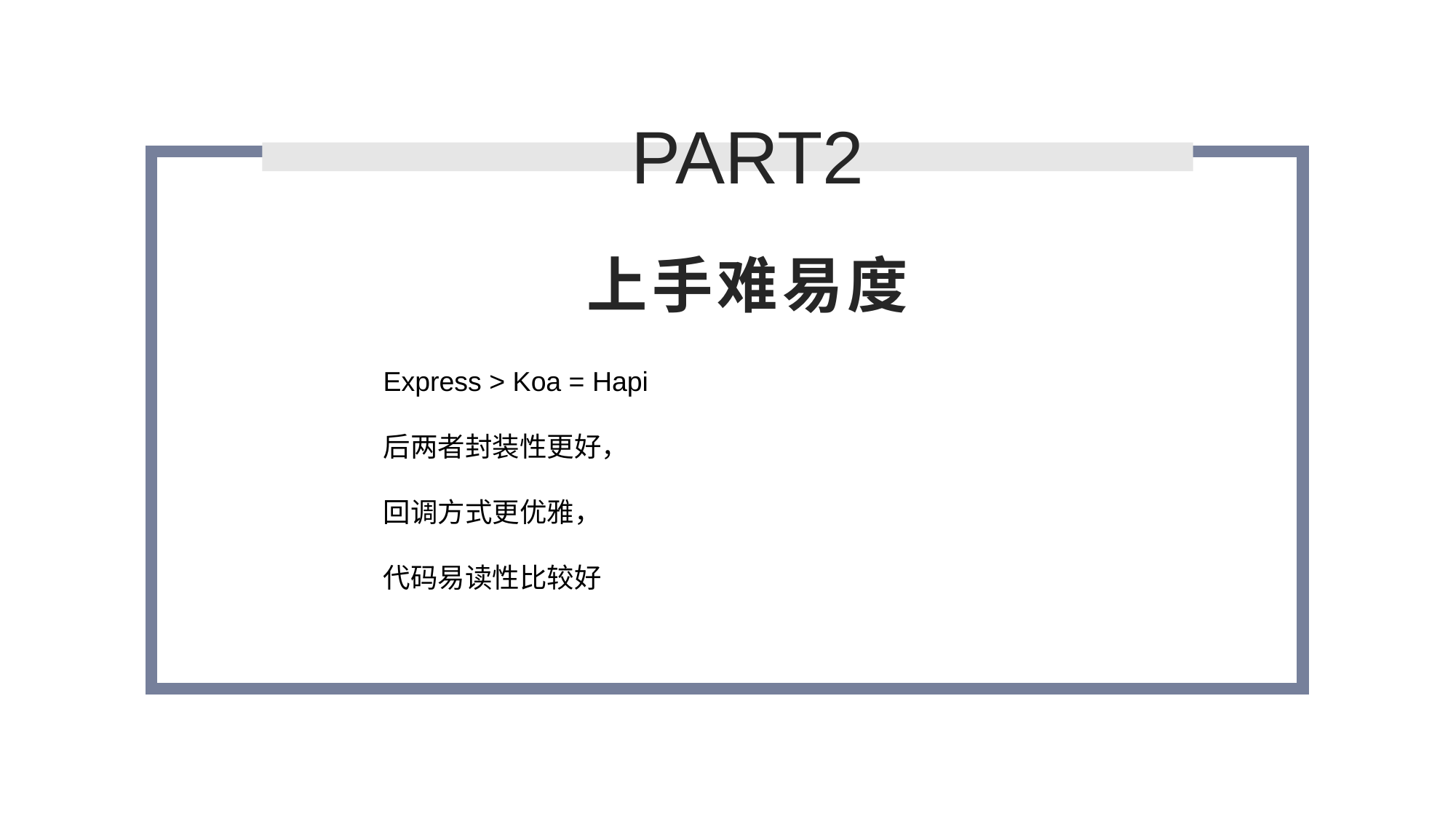

PART2
# 上手难易度
Express > Koa = Hapi
后两者封装性更好，
回调方式更优雅，
代码易读性比较好